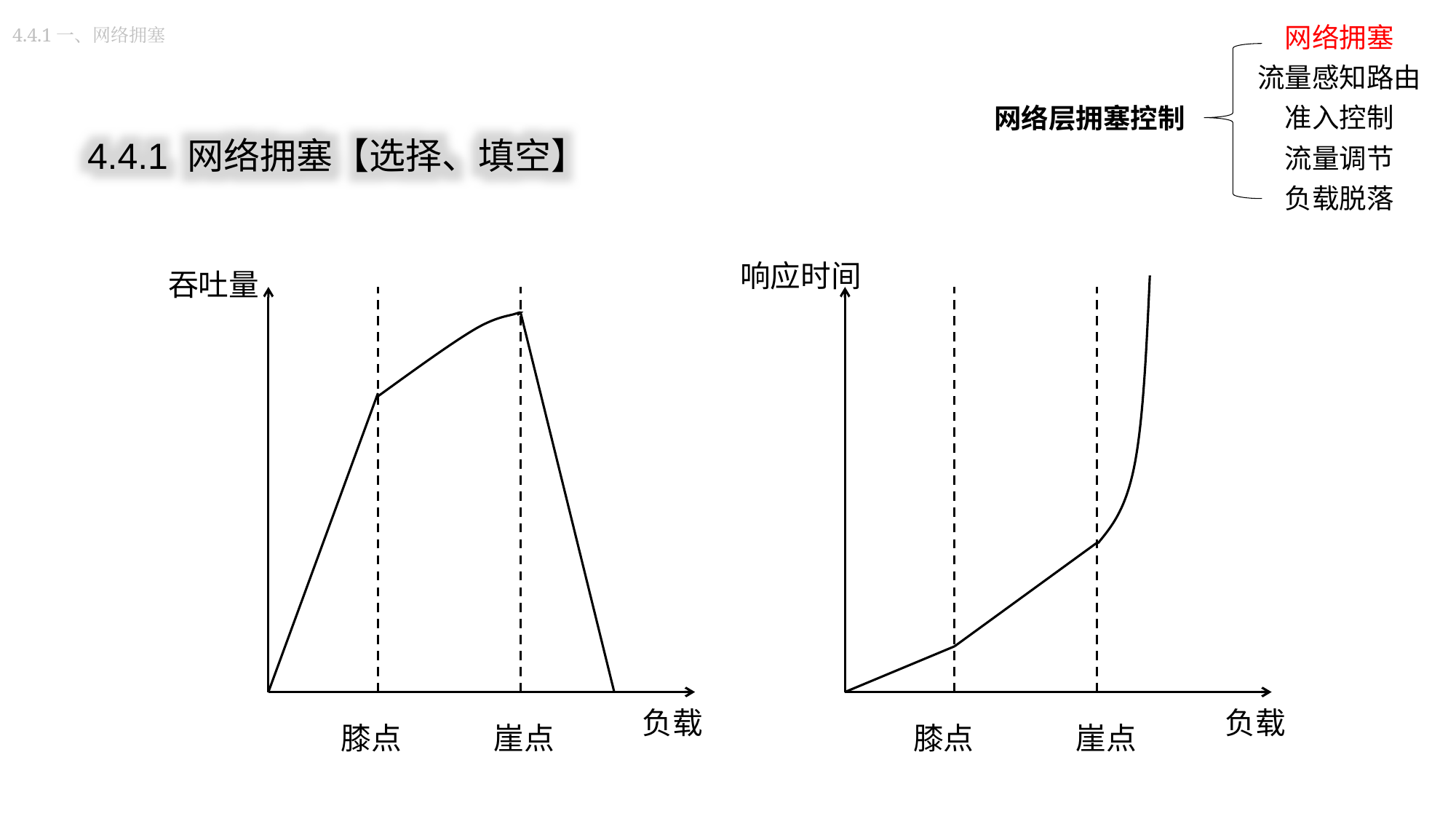

4.4.1一、网络拥塞
网络拥塞

流量感知路由
网络层拥塞控制
准入控制
流量调节
负载脱落
4.4.1 网络拥塞【选择、填空】
响应时间

负载
吞吐量

崖点
膝点
负载
崖点
膝点